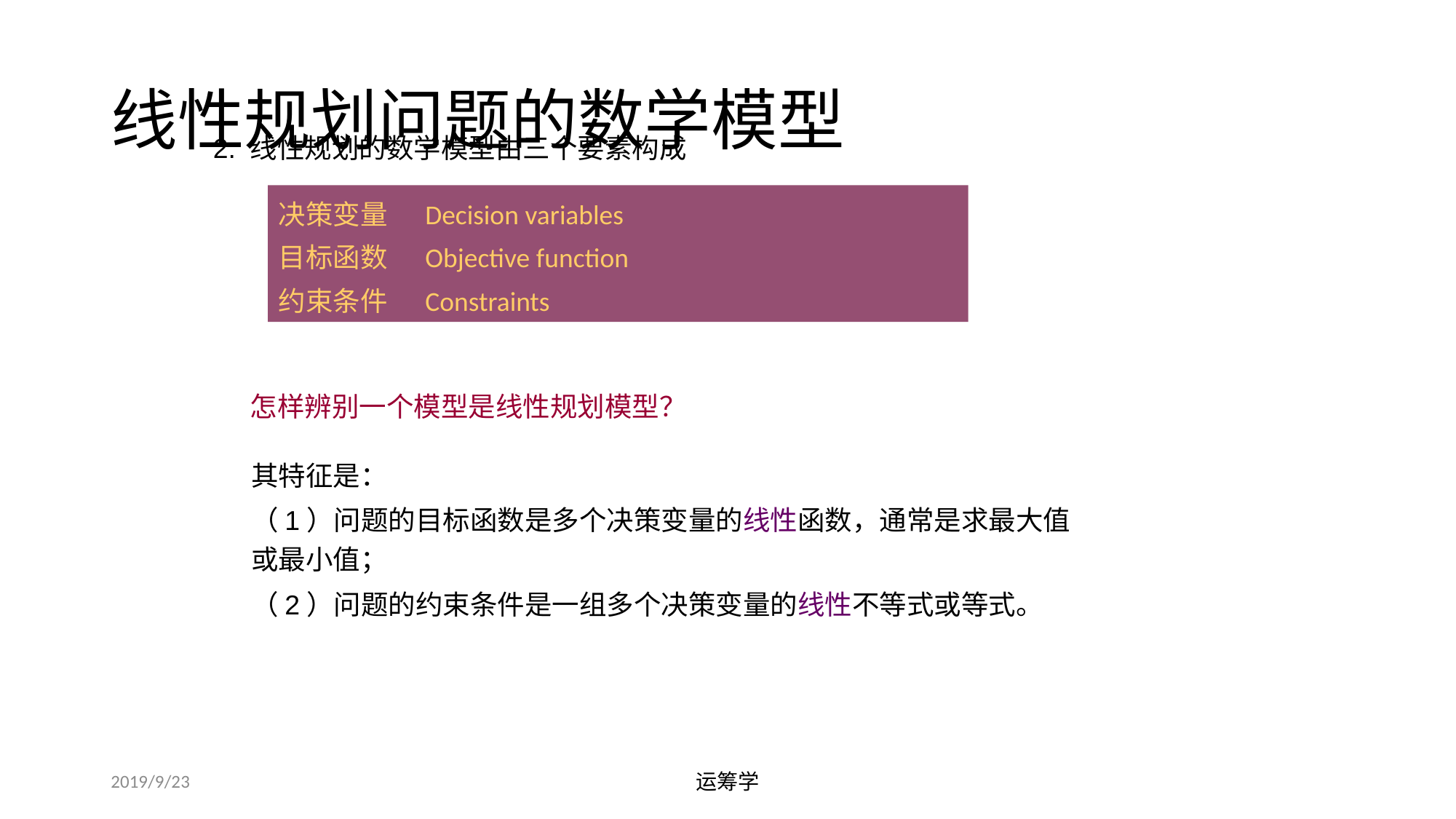

# 线性规划问题的数学模型
2. 线性规划的数学模型由三个要素构成
决策变量     Decision variables
目标函数     Objective function
约束条件     Constraints
  怎样辨别一个模型是线性规划模型？
其特征是：
（1）问题的目标函数是多个决策变量的线性函数，通常是求最大值或最小值；
（2）问题的约束条件是一组多个决策变量的线性不等式或等式。
2019/9/23
运筹学